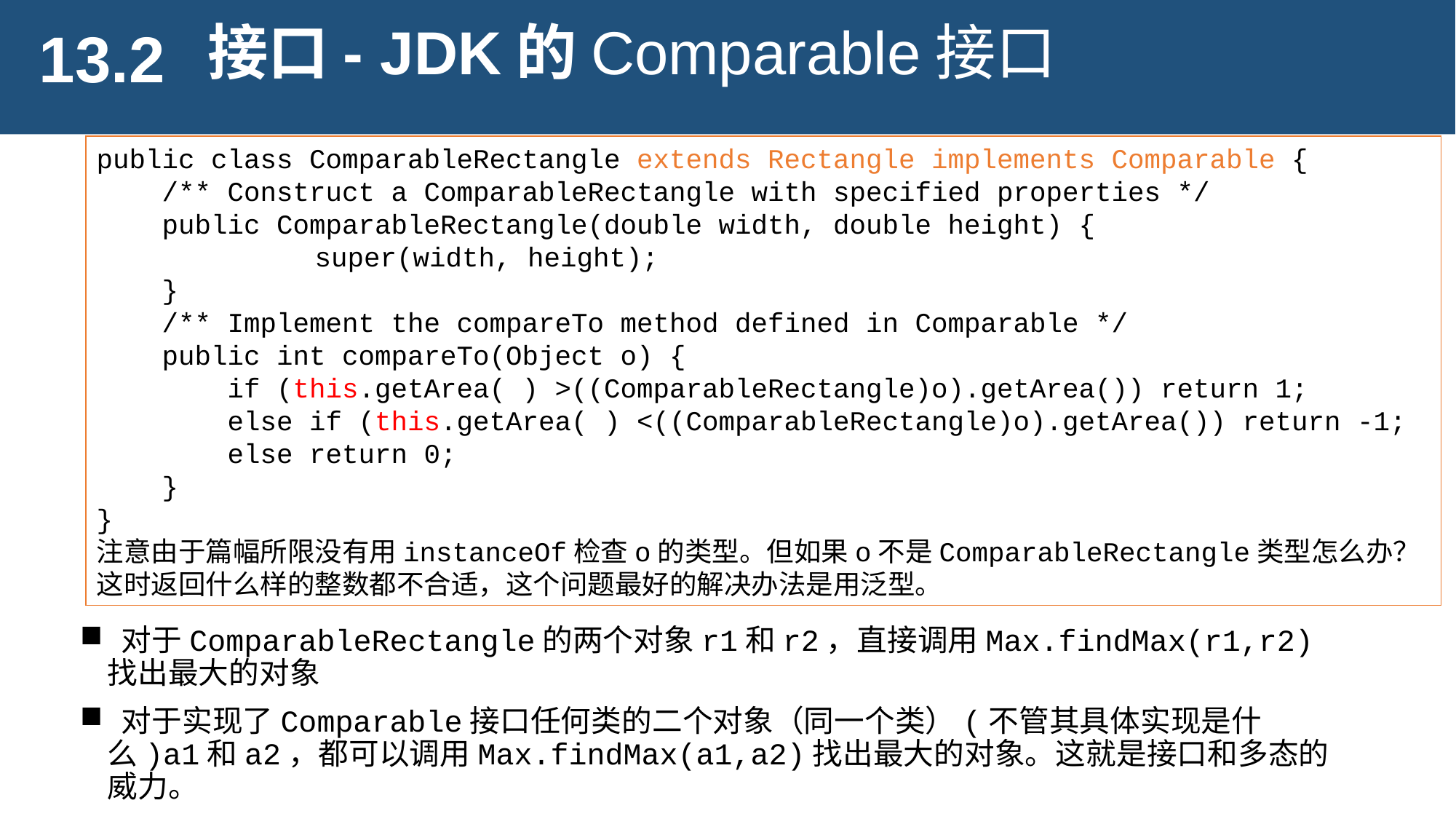

接口- JDK的Comparable接口
13.2
public class ComparableRectangle extends Rectangle implements Comparable {
    /** Construct a ComparableRectangle with specified properties */
    public ComparableRectangle(double width, double height) {
		super(width, height);
    }
    /** Implement the compareTo method defined in Comparable */
    public int compareTo(Object o) {
        if (this.getArea( ) >((ComparableRectangle)o).getArea()) return 1;
        else if (this.getArea( ) <((ComparableRectangle)o).getArea()) return -1;
        else return 0;
    }
}
注意由于篇幅所限没有用instanceOf检查o的类型。但如果o不是ComparableRectangle类型怎么办？这时返回什么样的整数都不合适，这个问题最好的解决办法是用泛型。

 对于ComparableRectangle的两个对象r1和r2，直接调用Max.findMax(r1,r2)找出最大的对象
 对于实现了Comparable接口任何类的二个对象（同一个类）(不管其具体实现是什么)a1和a2，都可以调用Max.findMax(a1,a2)找出最大的对象。这就是接口和多态的威力。